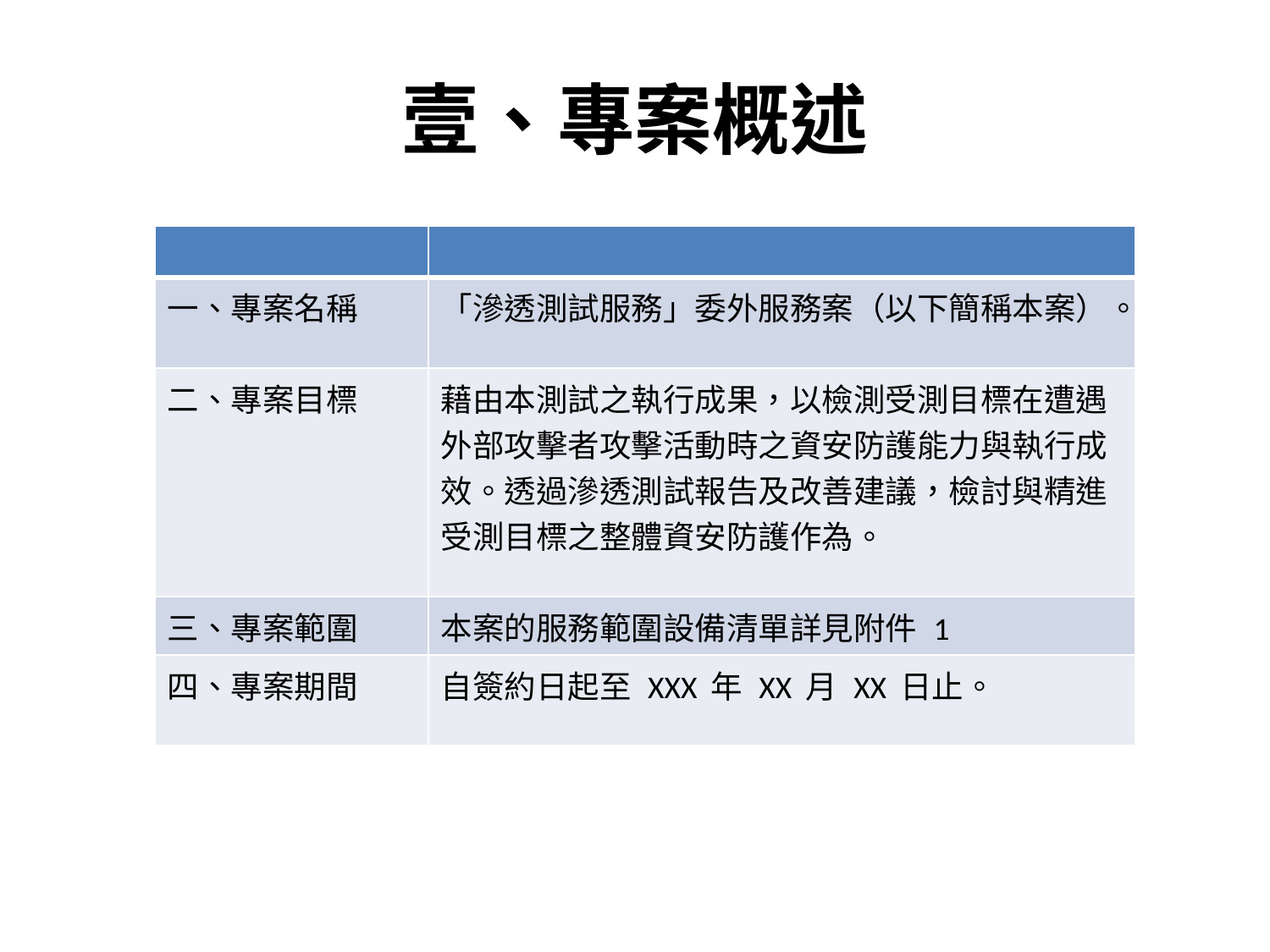

# 壹、專案概述
|  |  |
| --- | --- |
| 一、專案名稱 | 「滲透測試服務」委外服務案（以下簡稱本案）。 |
| 二、專案目標 | 藉由本測試之執行成果，以檢測受測目標在遭遇外部攻擊者攻擊活動時之資安防護能力與執行成效。透過滲透測試報告及改善建議，檢討與精進受測目標之整體資安防護作為。 |
| 三、專案範圍 | 本案的服務範圍設備清單詳見附件 1 |
| 四、專案期間 | 自簽約日起至 XXX 年 XX 月 XX 日止。 |